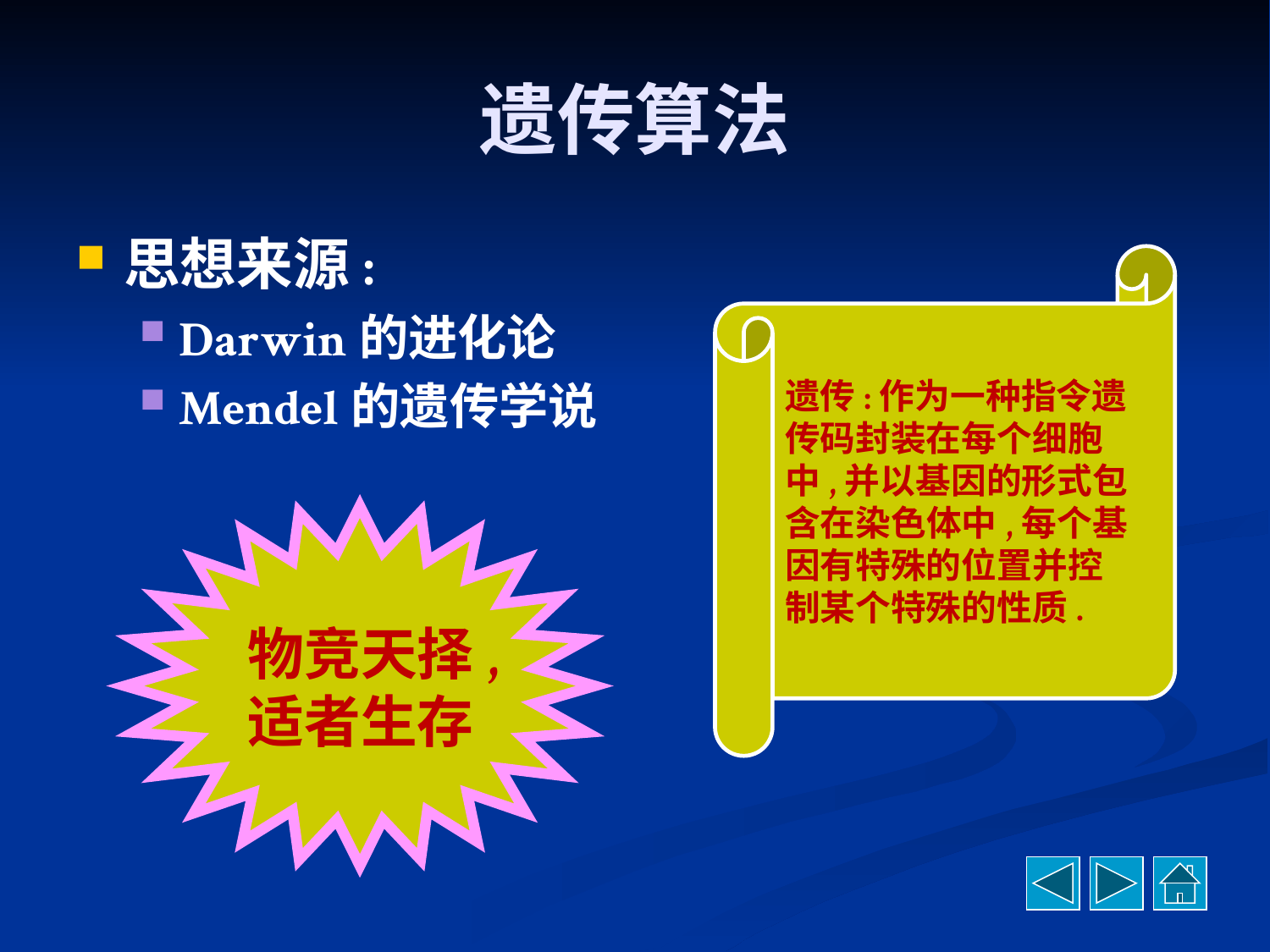

# 遗传算法
思想来源:
Darwin的进化论
Mendel的遗传学说

遗传:作为一种指令遗传码封装在每个细胞中,并以基因的形式包含在染色体中,每个基因有特殊的位置并控制某个特殊的性质.
物竞天择,
适者生存